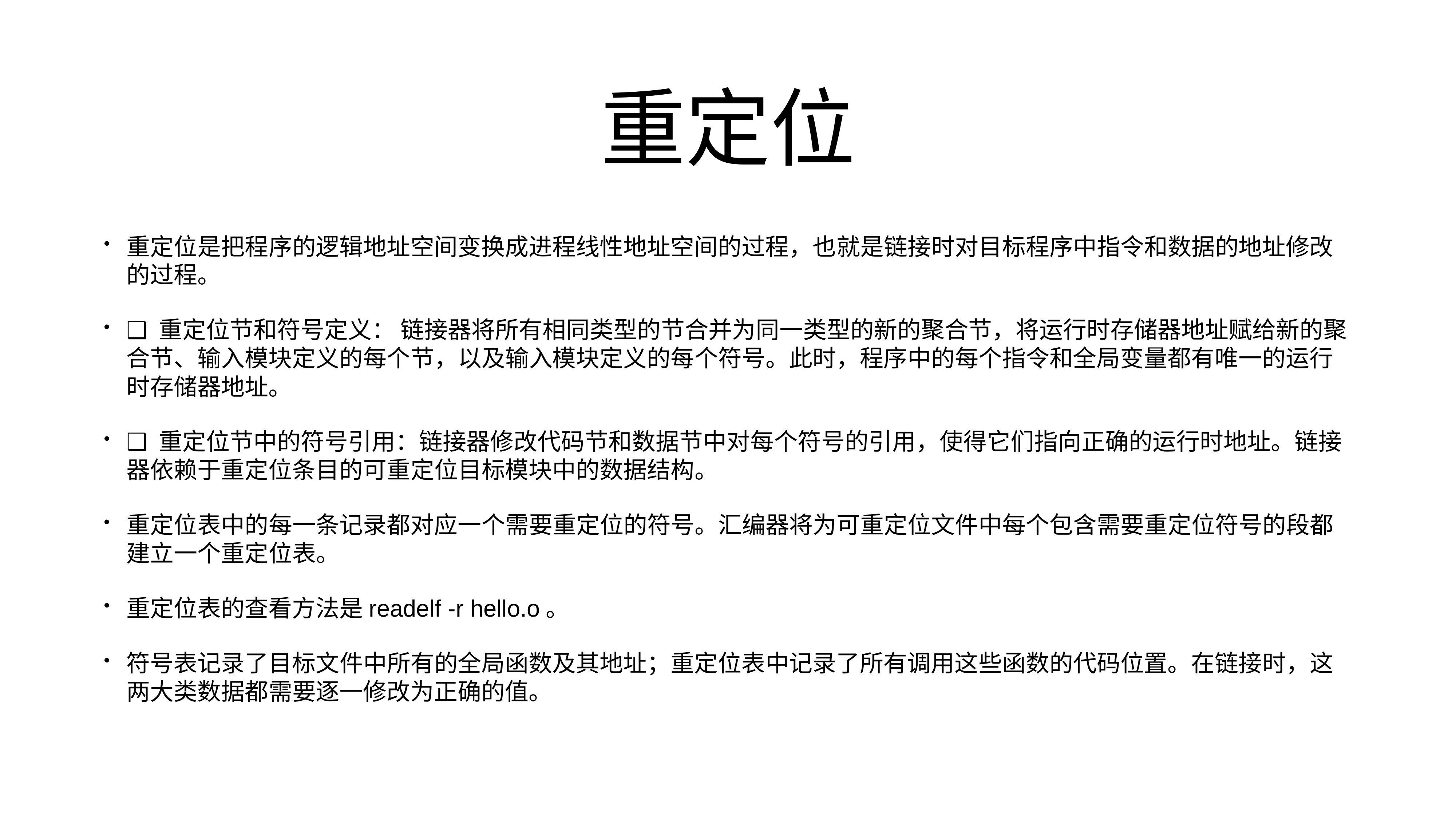

# 重定位
重定位是把程序的逻辑地址空间变换成进程线性地址空间的过程，也就是链接时对目标程序中指令和数据的地址修改的过程。
❑ 重定位节和符号定义： 链接器将所有相同类型的节合并为同一类型的新的聚合节，将运行时存储器地址赋给新的聚合节、输入模块定义的每个节，以及输入模块定义的每个符号。此时，程序中的每个指令和全局变量都有唯一的运行时存储器地址。
❑ 重定位节中的符号引用：链接器修改代码节和数据节中对每个符号的引用，使得它们指向正确的运行时地址。链接器依赖于重定位条目的可重定位目标模块中的数据结构。
重定位表中的每一条记录都对应一个需要重定位的符号。汇编器将为可重定位文件中每个包含需要重定位符号的段都建立一个重定位表。
重定位表的查看方法是readelf -r hello.o。
符号表记录了目标文件中所有的全局函数及其地址；重定位表中记录了所有调用这些函数的代码位置。在链接时，这两大类数据都需要逐一修改为正确的值。